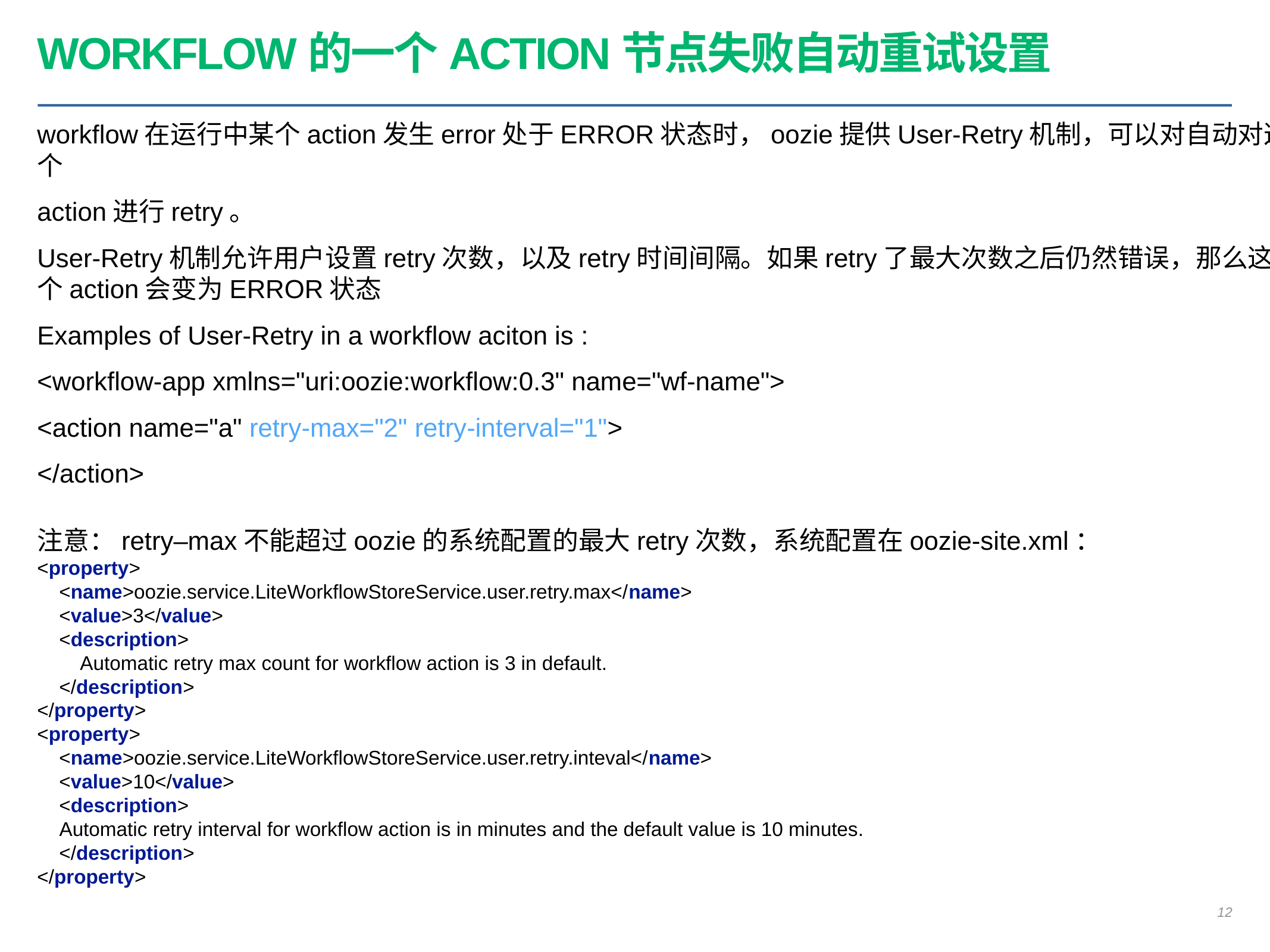

# workflow的一个action节点失败自动重试设置
workflow在运行中某个action发生error处于ERROR状态时，oozie提供User-Retry机制，可以对自动对这个
action进行retry。
User-Retry机制允许用户设置retry次数，以及retry时间间隔。如果retry了最大次数之后仍然错误，那么这个action会变为ERROR状态
Examples of User-Retry in a workflow aciton is :
<workflow-app xmlns="uri:oozie:workflow:0.3" name="wf-name">
<action name="a" retry-max="2" retry-interval="1">
</action>
注意：retry–max不能超过oozie的系统配置的最大retry次数，系统配置在oozie-site.xml：
<property>
    <name>oozie.service.LiteWorkflowStoreService.user.retry.max</name>
    <value>3</value>
    <description>
        Automatic retry max count for workflow action is 3 in default.
    </description>
</property>
<property>
    <name>oozie.service.LiteWorkflowStoreService.user.retry.inteval</name>
    <value>10</value>
    <description>
    Automatic retry interval for workflow action is in minutes and the default value is 10 minutes.
    </description>
</property>

12